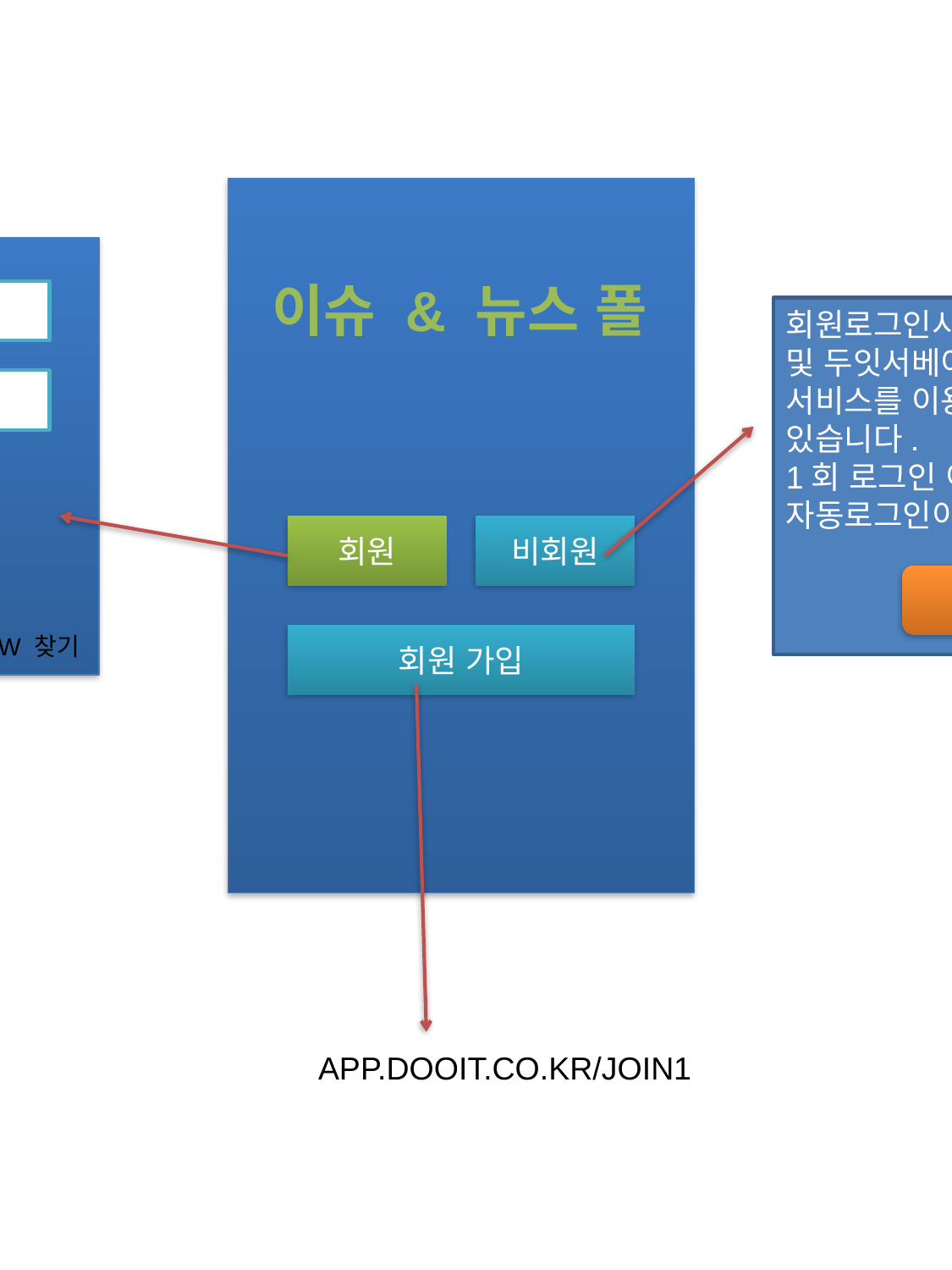

ID

PW
로그인
ID / PW 찾기
이슈 & 뉴스 폴
회원로그인시 참여포인트 지급 및 두잇서베이의 모든 서비스를 이용하실 수 있습니다.
1회 로그인 이후 부터는 자동로그인이 가능합니다.

회원
비회원
확인
회원 가입
APP.DOOIT.CO.KR/JOIN1